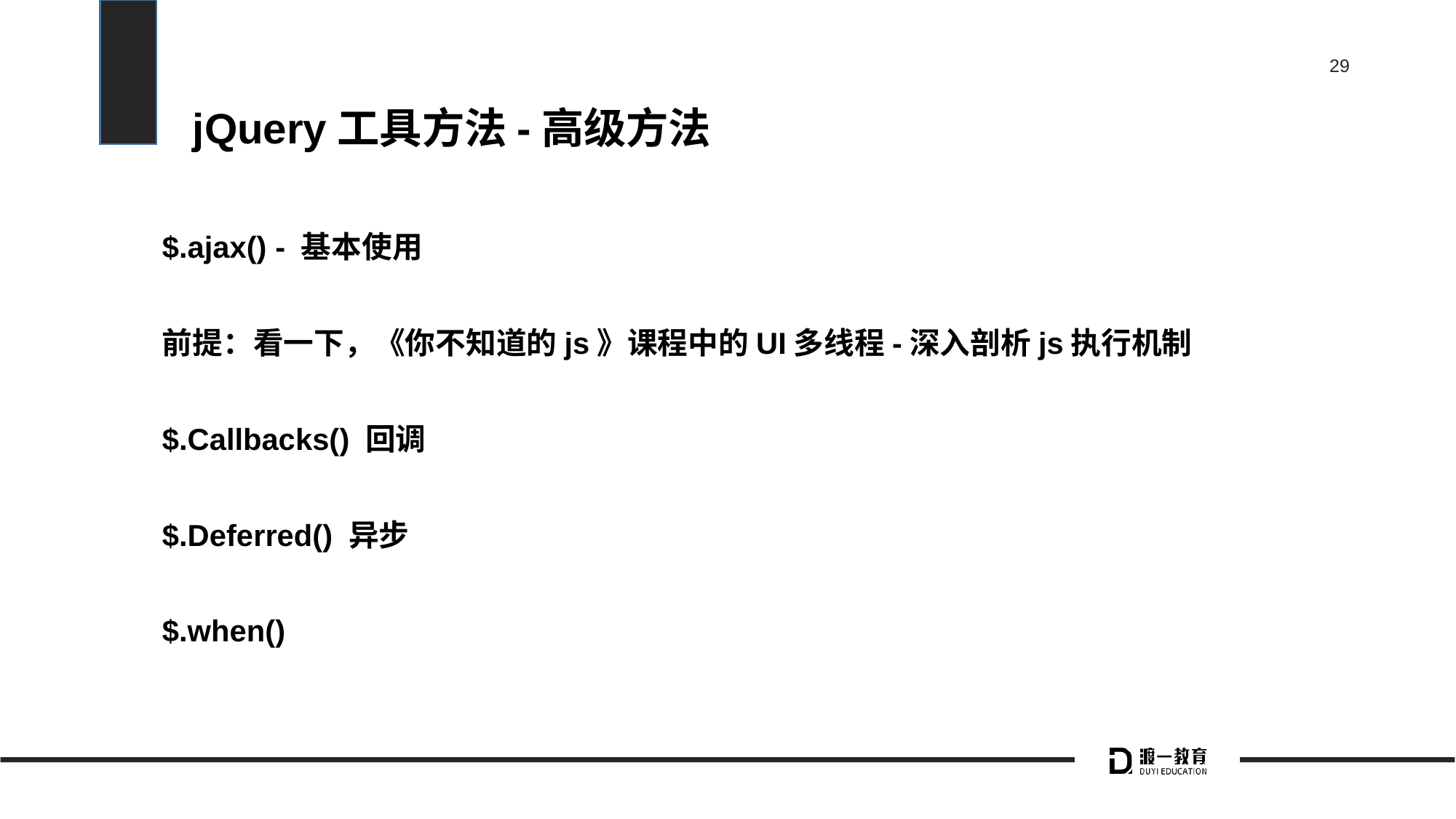

# jQuery工具方法-高级方法
$.ajax() - 基本使用

前提：看一下，《你不知道的js》课程中的UI多线程-深入剖析js执行机制

$.Callbacks() 回调

$.Deferred() 异步

$.when()